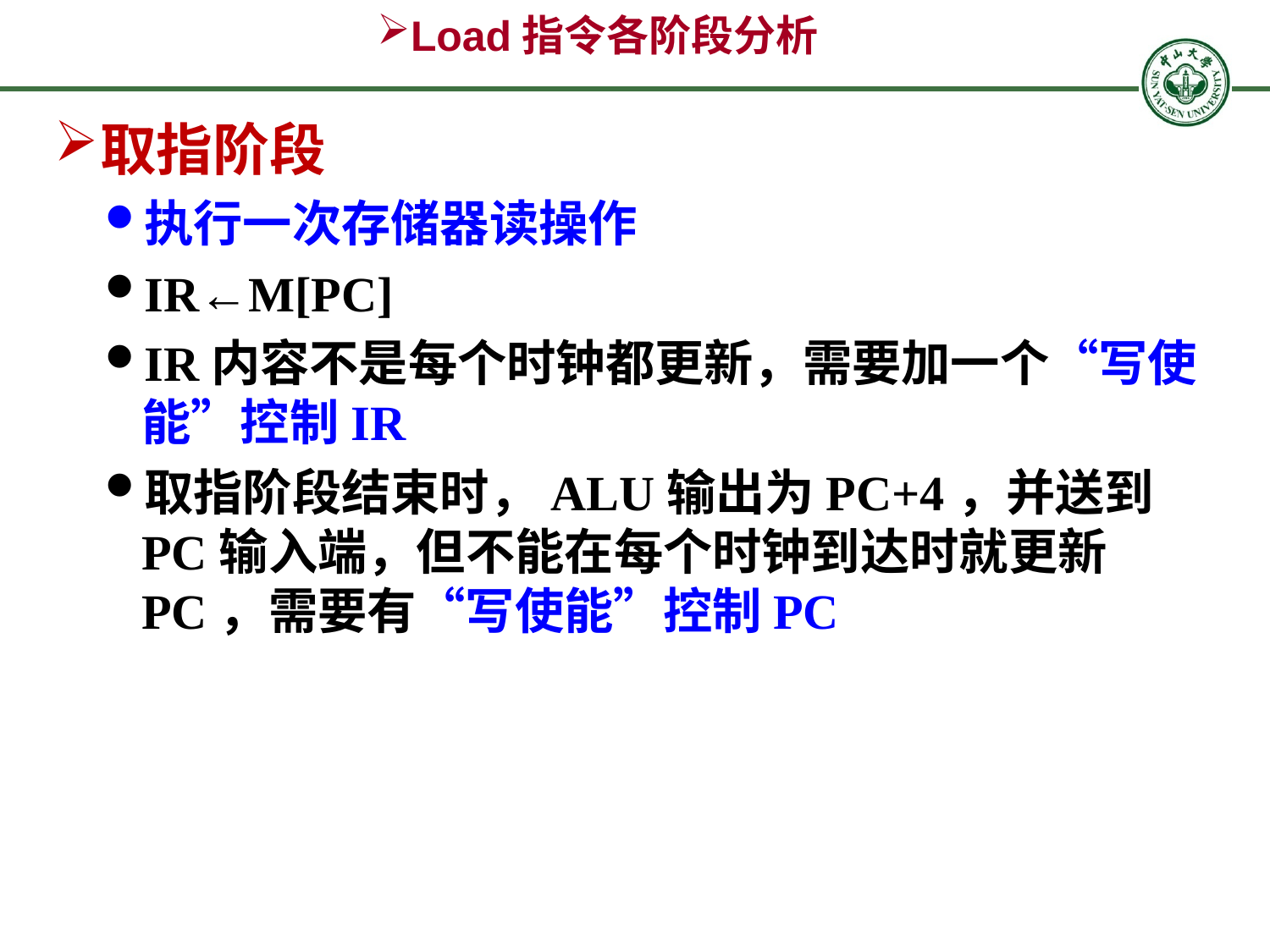

# Load指令各阶段分析
取指阶段
执行一次存储器读操作
IR←M[PC]
IR内容不是每个时钟都更新，需要加一个“写使能”控制IR
取指阶段结束时，ALU输出为PC+4，并送到PC输入端，但不能在每个时钟到达时就更新PC，需要有“写使能”控制PC